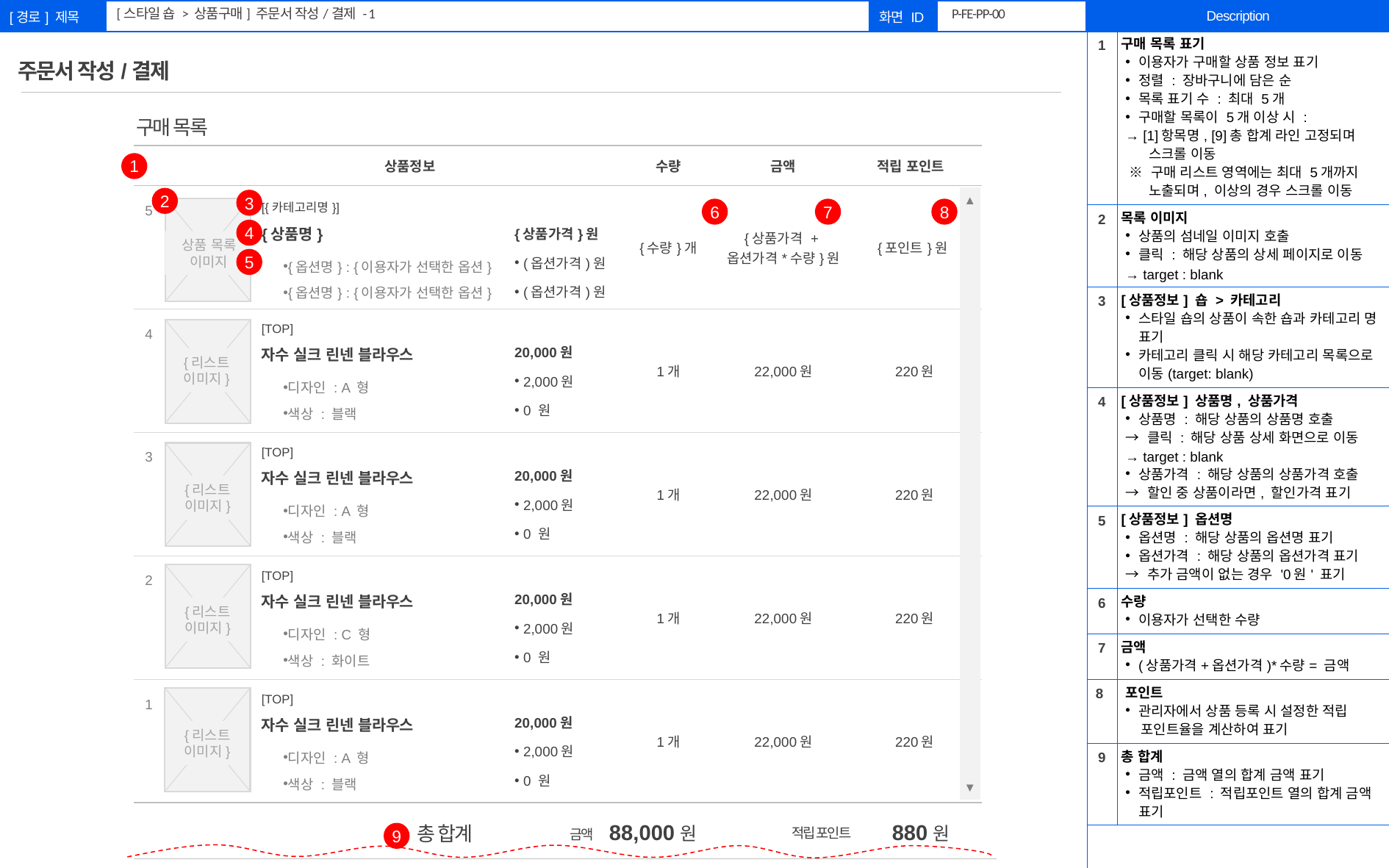

[스타일 숍 > 상품구매] 주문서 작성/결제 - 1
# P-FE-PP-00
| 1 | 구매 목록 표기 이용자가 구매할 상품 정보 표기 정렬 : 장바구니에 담은 순 목록 표기 수 : 최대 5개 구매할 목록이 5개 이상 시 : → [1]항목명, [9]총 합계 라인 고정되며 스크롤 이동 ※ 구매 리스트 영역에는 최대 5개까지 노출되며, 이상의 경우 스크롤 이동 |
| --- | --- |
| 2 | 목록 이미지 상품의 섬네일 이미지 호출 클릭 : 해당 상품의 상세 페이지로 이동 → target : blank |
| 3 | [상품정보] 숍 > 카테고리 스타일 숍의 상품이 속한 숍과 카테고리 명 표기 카테고리 클릭 시 해당 카테고리 목록으로 이동(target: blank) |
| 4 | [상품정보] 상품명, 상품가격 상품명 : 해당 상품의 상품명 호출 → 클릭 : 해당 상품 상세 화면으로 이동 → target : blank 상품가격 : 해당 상품의 상품가격 호출 → 할인 중 상품이라면, 할인가격 표기 |
| 5 | [상품정보] 옵션명 옵션명 : 해당 상품의 옵션명 표기 옵션가격 : 해당 상품의 옵션가격 표기 → 추가 금액이 없는 경우 '0원' 표기 |
| 6 | 수량 이용자가 선택한 수량 |
| 7 | 금액 (상품가격+옵션가격)\*수량= 금액 |
| 8 | 포인트 관리자에서 상품 등록 시 설정한 적립 포인트율을 계산하여 표기 |
| 9 | 총 합계 금액 : 금액 열의 합계 금액 표기 적립포인트 : 적립포인트 열의 합계 금액 표기 |
|  |  |
주문서 작성/결제
구매 목록
|  | 상품정보 |  | 수량 | 금액 | 적립 포인트 |
| --- | --- | --- | --- | --- | --- |
| 5 | [{카테고리명}] {상품명} {옵션명} : {이용자가 선택한 옵션} {옵션명} : {이용자가 선택한 옵션} | {상품가격}원 (옵션가격)원 (옵션가격)원 | {수량}개 | {상품가격 + 옵션가격\*수량}원 | {포인트}원 |
| 4 | [TOP] 자수 실크 린넨 블라우스 디자인 : A 형 색상 : 블랙 | 20,000원 2,000원 0 원 | 1개 | 22,000원 | 220원 |
| 3 | [TOP] 자수 실크 린넨 블라우스 디자인 : A 형 색상 : 블랙 | 20,000원 2,000원 0 원 | 1개 | 22,000원 | 220원 |
| 2 | [TOP] 자수 실크 린넨 블라우스 디자인 : C 형 색상 : 화이트 | 20,000원 2,000원 0 원 | 1개 | 22,000원 | 220원 |
| 1 | [TOP] 자수 실크 린넨 블라우스 디자인 : A 형 색상 : 블랙 | 20,000원 2,000원 0 원 | 1개 | 22,000원 | 220원 |
1
▲

▼
2
3

상품 목록
이미지
6
7
8
4
5

{리스트
이미지}

{리스트
이미지}

{리스트
이미지}

{리스트
이미지}
 88,000원
 880원
총 합계
9
적립 포인트
금액